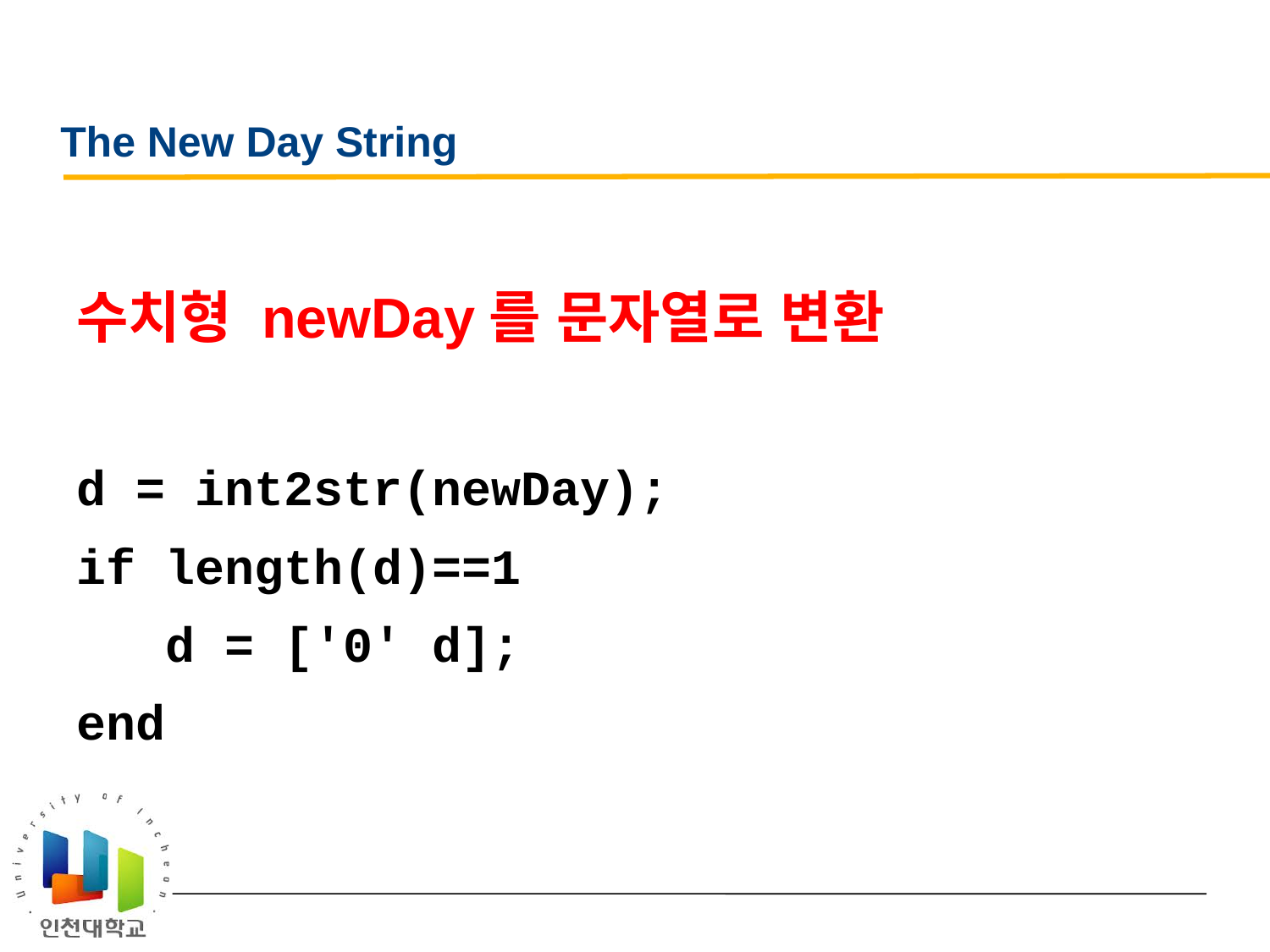

# The New Day String

수치형 newDay를 문자열로 변환

d = int2str(newDay);
if length(d)==1
   d = ['0' d];
end
Insight Through Computing